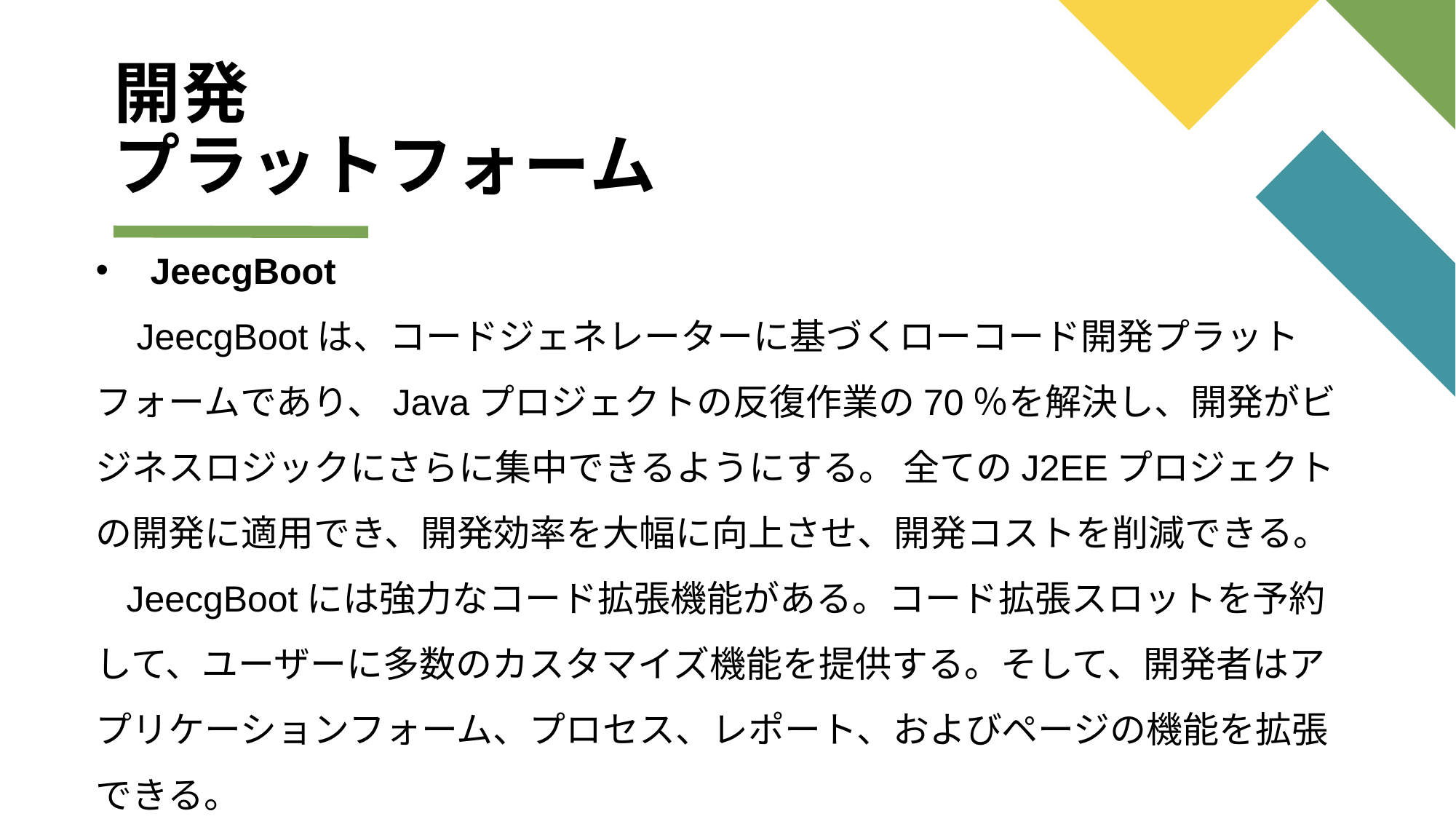

# 開発 プラットフォーム
JeecgBoot
    JeecgBootは、コードジェネレーターに基づくローコード開発プラットフォームであり、Javaプロジェクトの反復作業の70％を解決し、開発がビジネスロジックにさらに集中できるようにする。 全てのJ2EEプロジェクトの開発に適用でき、開発効率を大幅に向上させ、開発コストを削減できる。
   JeecgBootには強力なコード拡張機能がある。コード拡張スロットを予約して、ユーザーに多数のカスタマイズ機能を提供する。そして、開発者はアプリケーションフォーム、プロセス、レポート、およびページの機能を拡張できる。